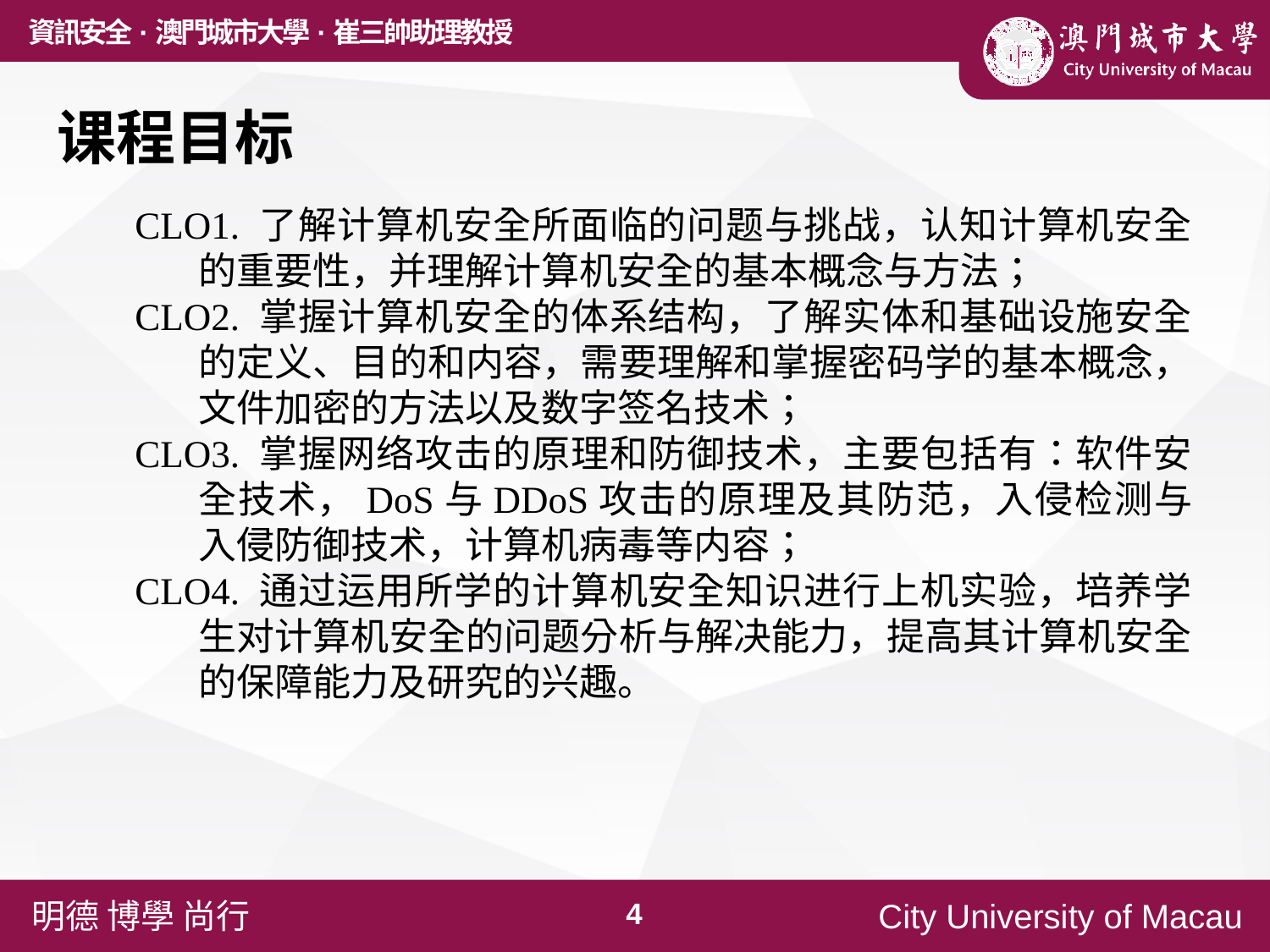

课程目标
CLO1. 了解计算机安全所面临的问题与挑战，认知计算机安全的重要性，并理解计算机安全的基本概念与方法；
CLO2. 掌握计算机安全的体系结构，了解实体和基础设施安全的定义、目的和内容，需要理解和掌握密码学的基本概念，文件加密的方法以及数字签名技术；
CLO3. 掌握网络攻击的原理和防御技术，主要包括有：软件安全技术，DoS与DDoS攻击的原理及其防范，入侵检测与入侵防御技术，计算机病毒等内容；
CLO4. 通过运用所学的计算机安全知识进行上机实验，培养学生对计算机安全的问题分析与解决能力，提高其计算机安全的保障能力及研究的兴趣。